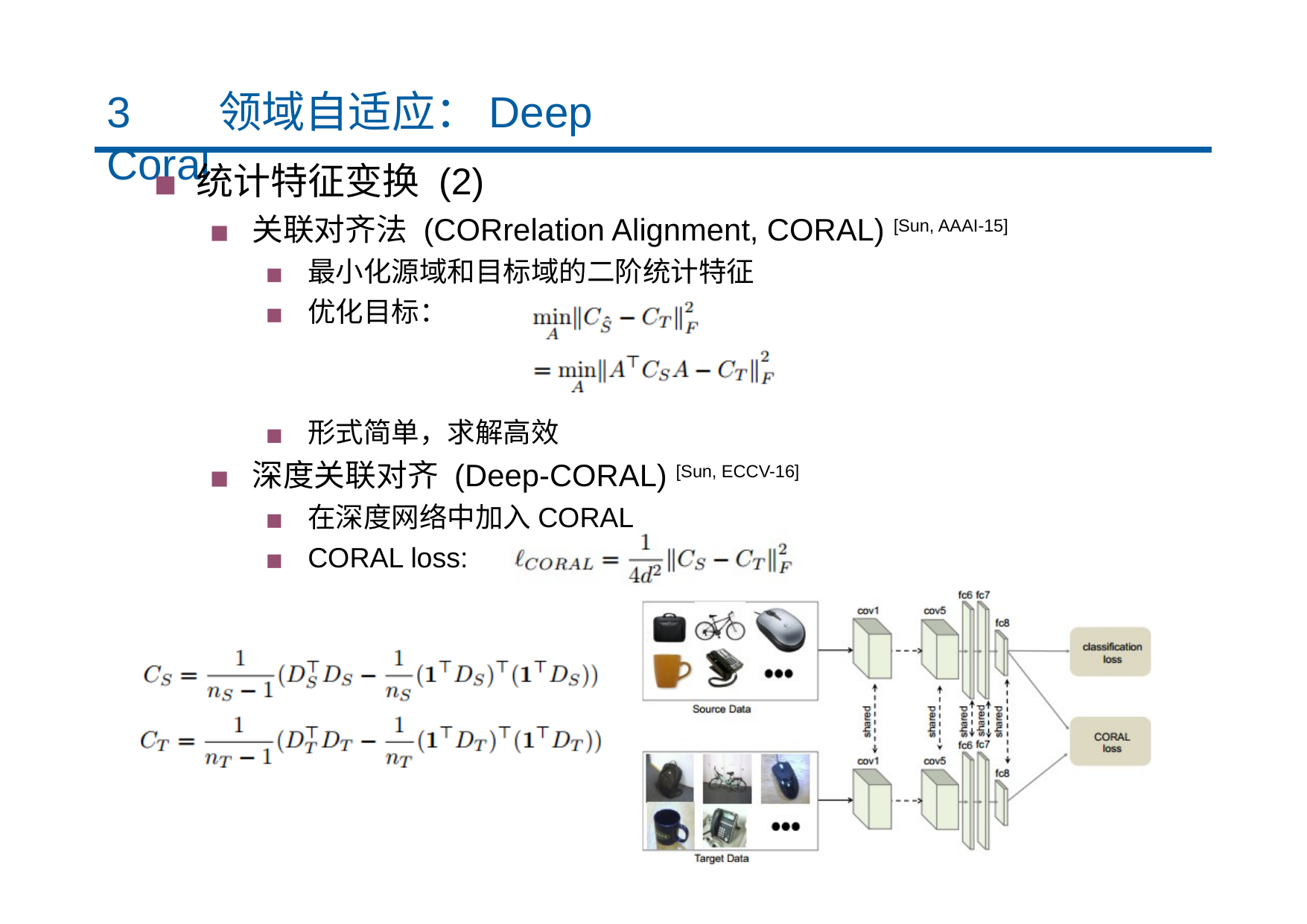

# 3	领域自适应：Deep Coral
统计特征变换 (2)
关联对齐法 (CORrelation Alignment, CORAL) [Sun, AAAI-15]
最小化源域和目标域的二阶统计特征
优化目标：

形式简单，求解高效
深度关联对齐 (Deep-CORAL) [Sun, ECCV-16]
在深度网络中加入CORAL
CORAL loss: